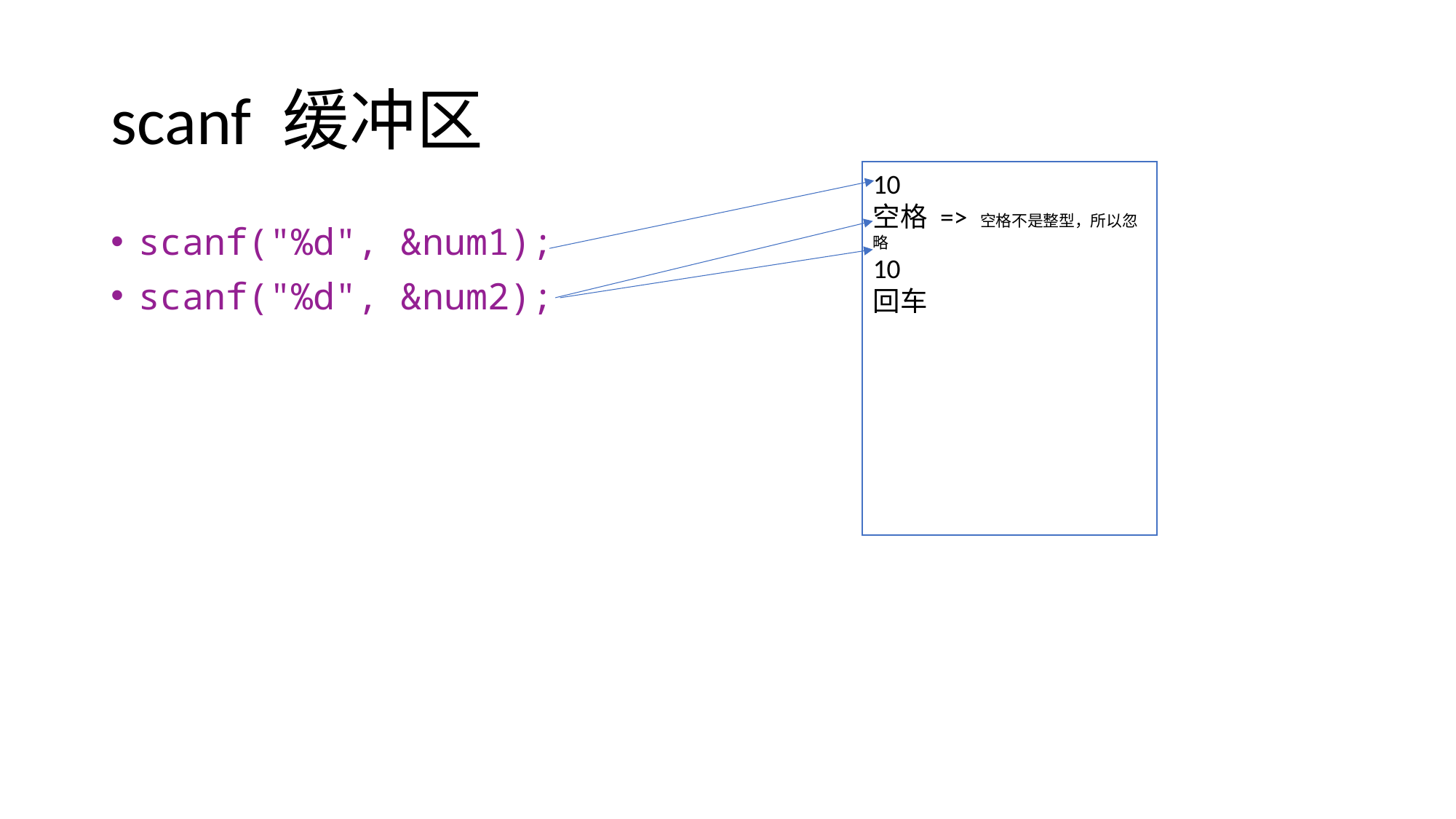

# scanf 缓冲区
10
空格 => 空格不是整型，所以忽略
10
回车
scanf("%d", &num1);
scanf("%d", &num2);